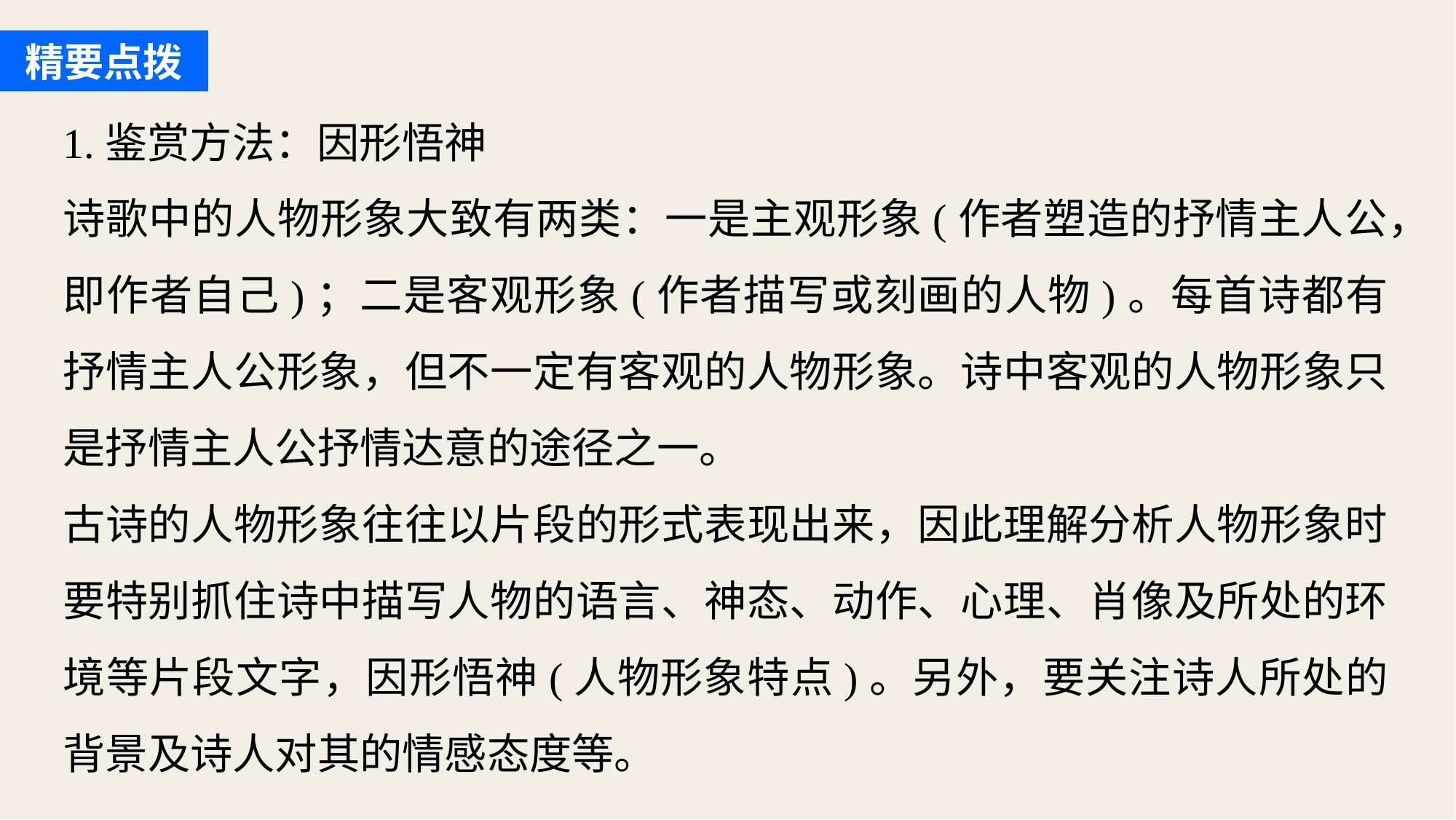

精要点拨
1.鉴赏方法：因形悟神
诗歌中的人物形象大致有两类：一是主观形象(作者塑造的抒情主人公，即作者自己)；二是客观形象(作者描写或刻画的人物)。每首诗都有抒情主人公形象，但不一定有客观的人物形象。诗中客观的人物形象只是抒情主人公抒情达意的途径之一。
古诗的人物形象往往以片段的形式表现出来，因此理解分析人物形象时要特别抓住诗中描写人物的语言、神态、动作、心理、肖像及所处的环境等片段文字，因形悟神(人物形象特点)。另外，要关注诗人所处的背景及诗人对其的情感态度等。